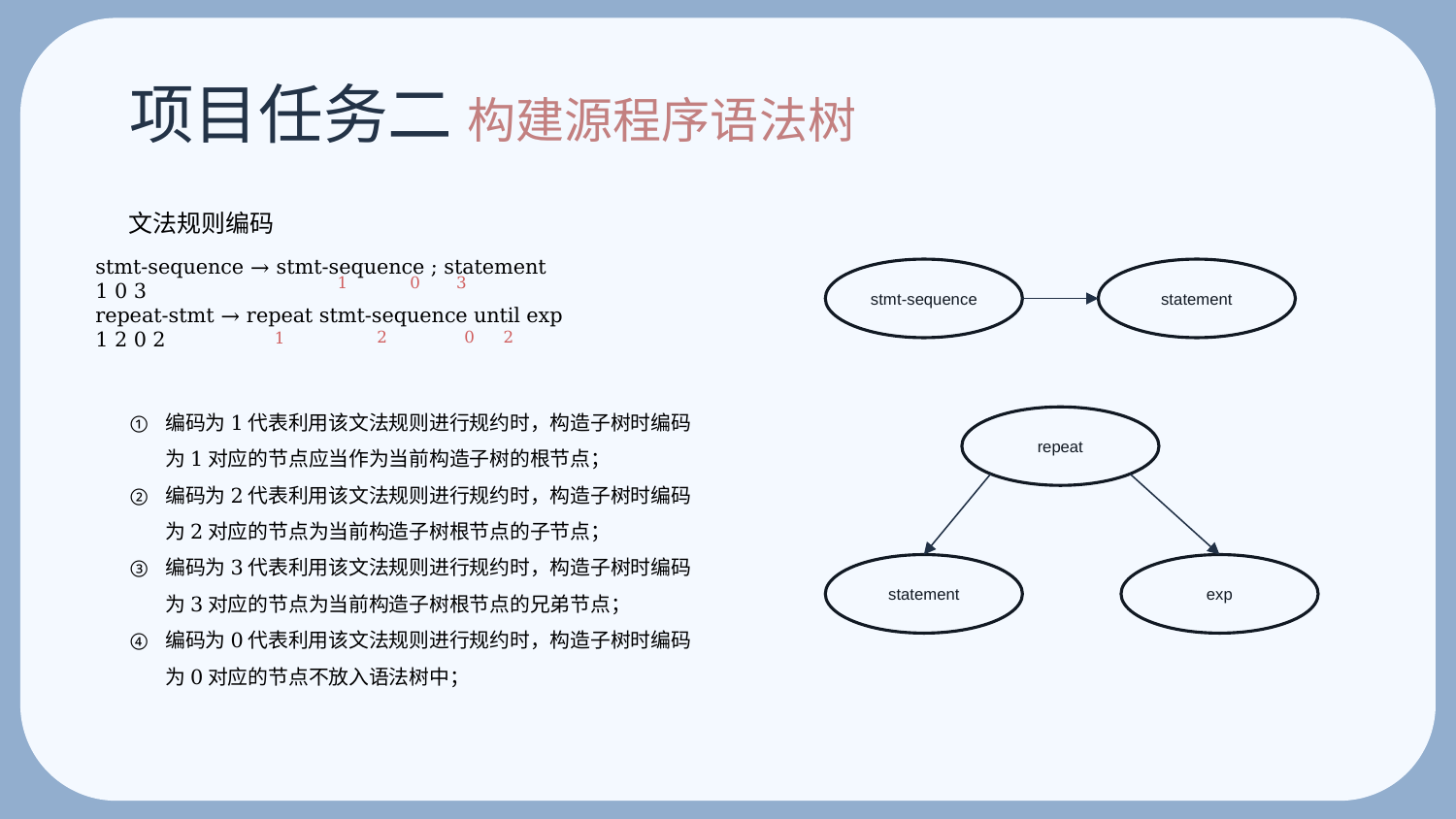

# 项目任务二 构建源程序语法树
文法规则编码
stmt-sequence → stmt-sequence ; statement
1 0 3
repeat-stmt → repeat stmt-sequence until exp
1 2 0 2
stmt-sequence
statement
1
0
3
2
2
0
1
编码为1代表利用该文法规则进行规约时，构造子树时编码为1对应的节点应当作为当前构造子树的根节点；
编码为2代表利用该文法规则进行规约时，构造子树时编码为2对应的节点为当前构造子树根节点的子节点；
编码为3代表利用该文法规则进行规约时，构造子树时编码为3对应的节点为当前构造子树根节点的兄弟节点；
编码为0代表利用该文法规则进行规约时，构造子树时编码为0对应的节点不放入语法树中；
repeat
exp
statement